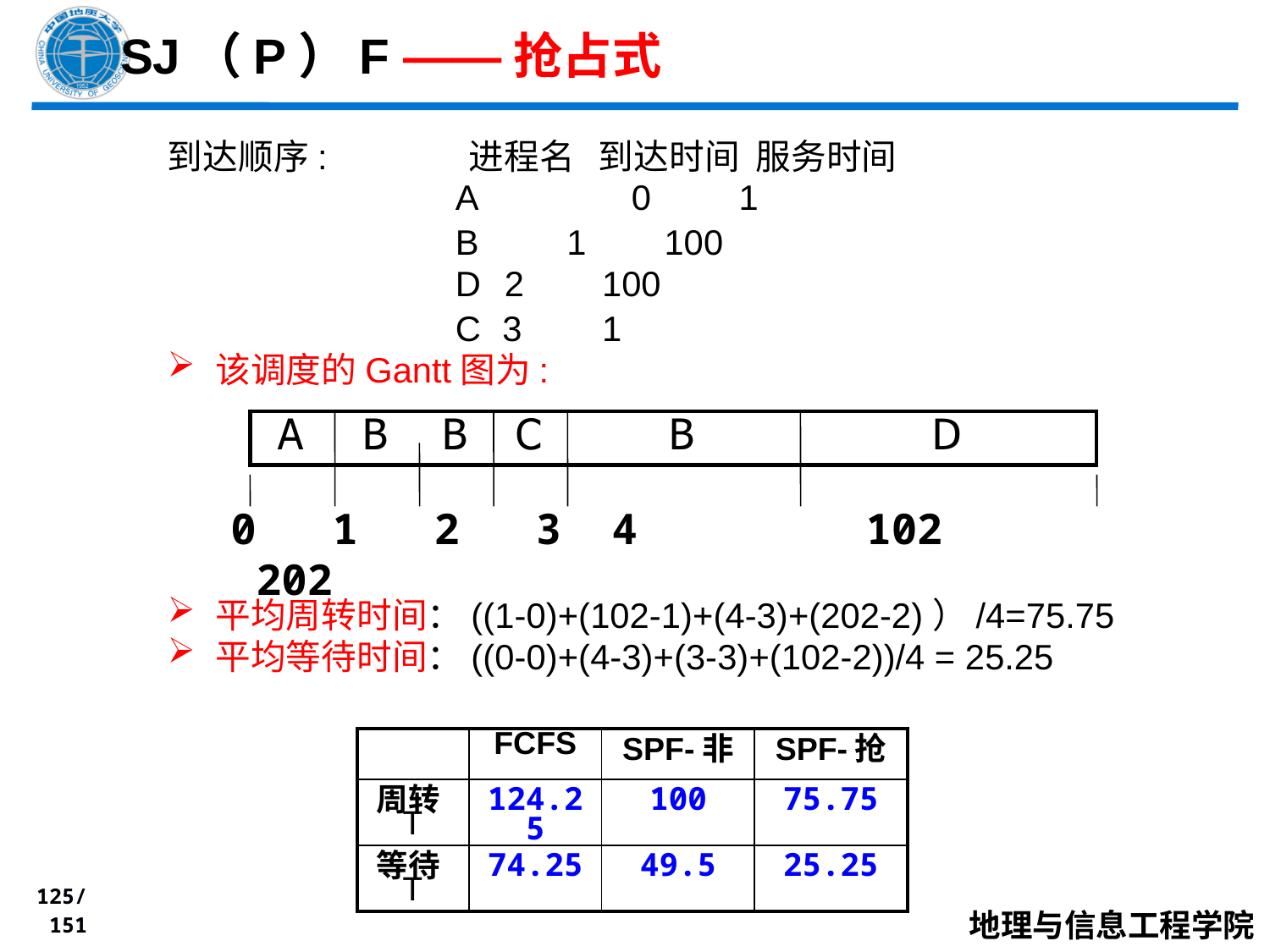

SJ（P）F ——抢占式
到达顺序:	    进程名   到达时间  服务时间
          A 	  0         1
          B         1        100
          D	  2        100
          C	   3              1
该调度的Gantt图为:

平均周转时间：((1-0)+(102-1)+(4-3)+(202-2)）/4=75.75
平均等待时间：((0-0)+(4-3)+(3-3)+(102-2))/4 = 25.25
| A | B | B | C | B | D |
| --- | --- | --- | --- | --- | --- |

0   1   2   3  4         102          202
|  | FCFS | SPF-非 | SPF-抢 |
| --- | --- | --- | --- |
| 周转T | 124.25 | 100 | 75.75 |
| 等待T | 74.25 | 49.5 | 25.25 |